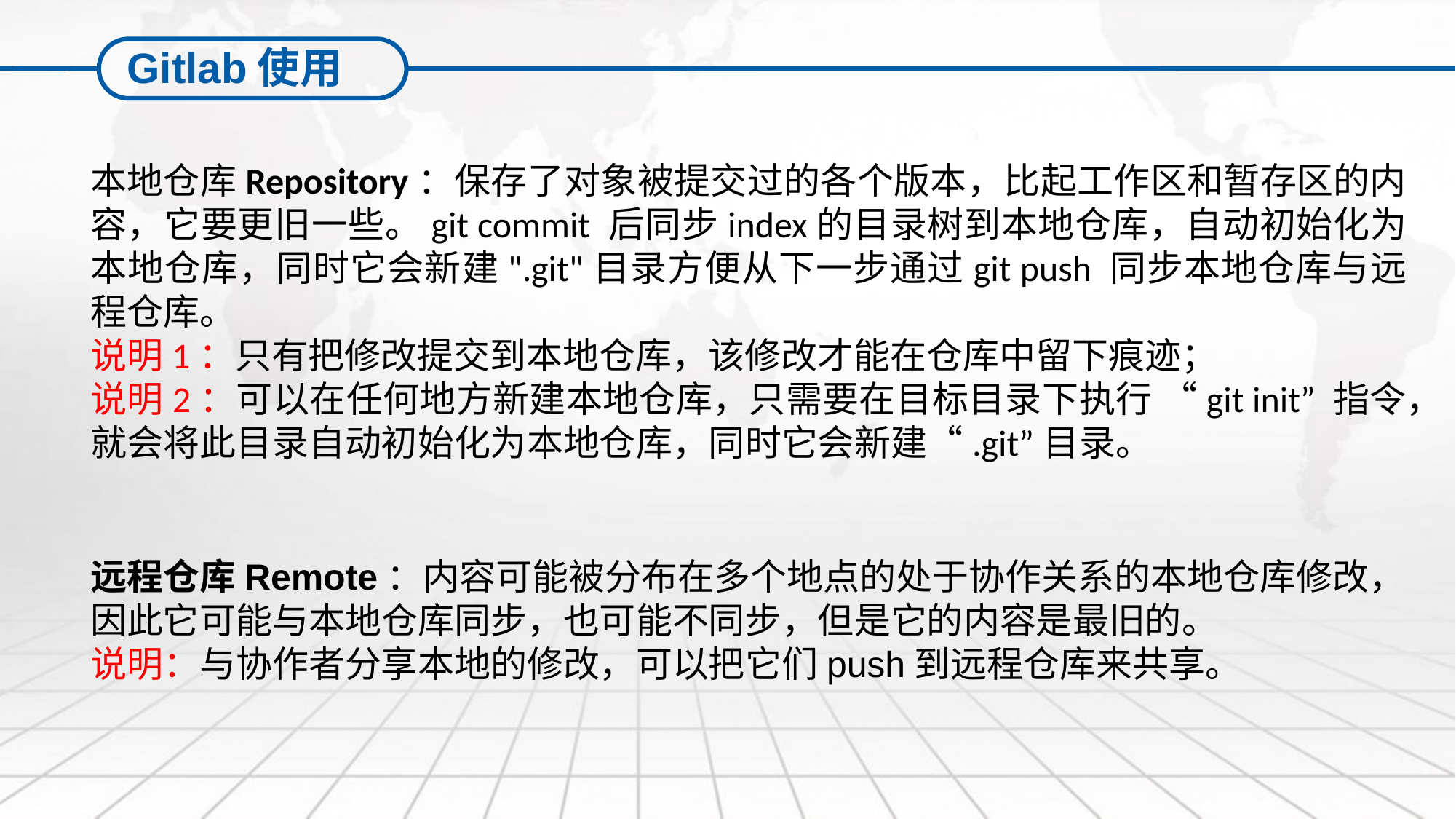

Gitlab使用

本地仓库Repository：保存了对象被提交过的各个版本，比起工作区和暂存区的内容，它要更旧一些。git commit 后同步index的目录树到本地仓库，自动初始化为本地仓库，同时它会新建".git"目录方便从下一步通过git push 同步本地仓库与远程仓库。
说明1：只有把修改提交到本地仓库，该修改才能在仓库中留下痕迹；
说明2：可以在任何地方新建本地仓库，只需要在目标目录下执行 “git init” 指令，就会将此目录自动初始化为本地仓库，同时它会新建“.git”目录。
远程仓库Remote：内容可能被分布在多个地点的处于协作关系的本地仓库修改，因此它可能与本地仓库同步，也可能不同步，但是它的内容是最旧的。
说明：与协作者分享本地的修改，可以把它们push到远程仓库来共享。